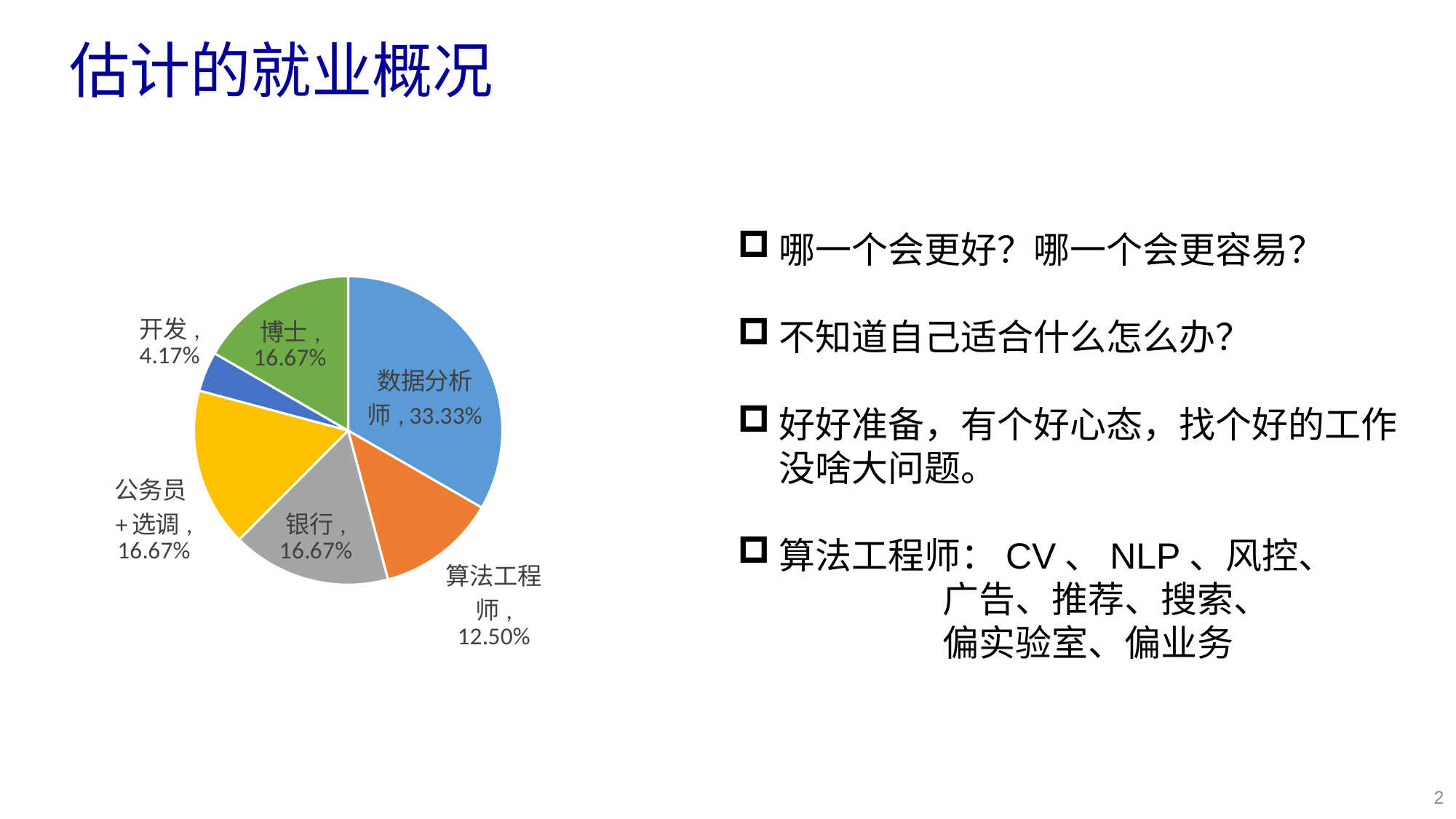

估计的就业概况

哪一个会更好？哪一个会更容易？

不知道自己适合什么怎么办？

好好准备，有个好心态，找个好的工作没啥大问题。

算法工程师：CV、NLP、风控、
                        广告、推荐、搜索、
                        偏实验室、偏业务

### Chart

| Category |  |
|---|---|
| 数据分析师 | 0.3333333333333333 |
| 算法工程师 | 0.125 |
| 银行 | 0.16666666666666666 |
| 公务员+选调 | 0.16666666666666666 |
| 开发 | 0.041666666666666664 |
| 博士 | 0.16666666666666666 |
2